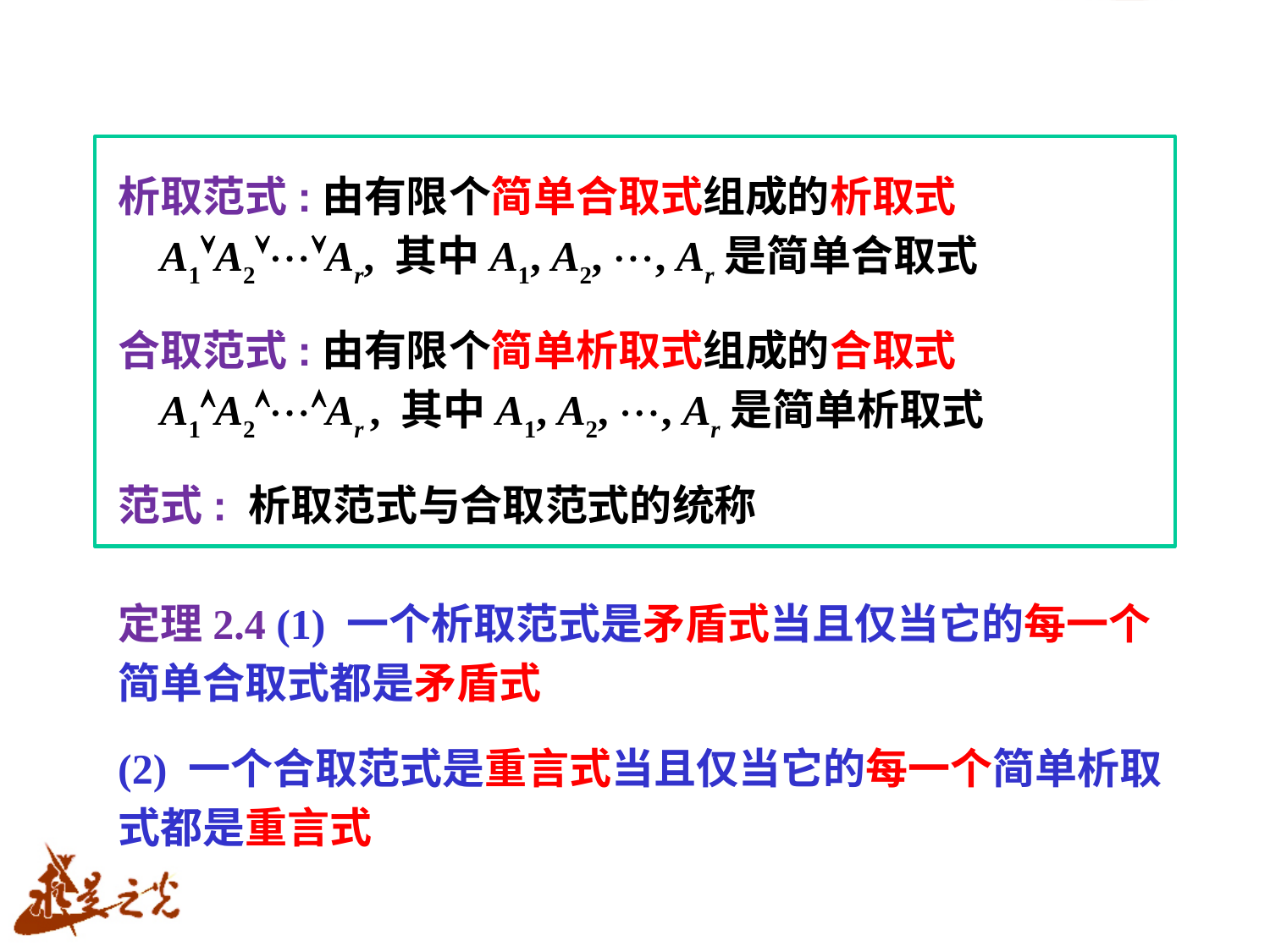

析取范式:由有限个简单合取式组成的析取式
    A1∨A2∨…∨Ar, 其中A1, A2, …, Ar是简单合取式
合取范式:由有限个简单析取式组成的合取式
    A1∧A2∧…∧Ar , 其中A1, A2, …, Ar是简单析取式
范式: 析取范式与合取范式的统称

定理2.4 (1) 一个析取范式是矛盾式当且仅当它的每一个
简单合取式都是矛盾式
(2) 一个合取范式是重言式当且仅当它的每一个简单析取
式都是重言式
3